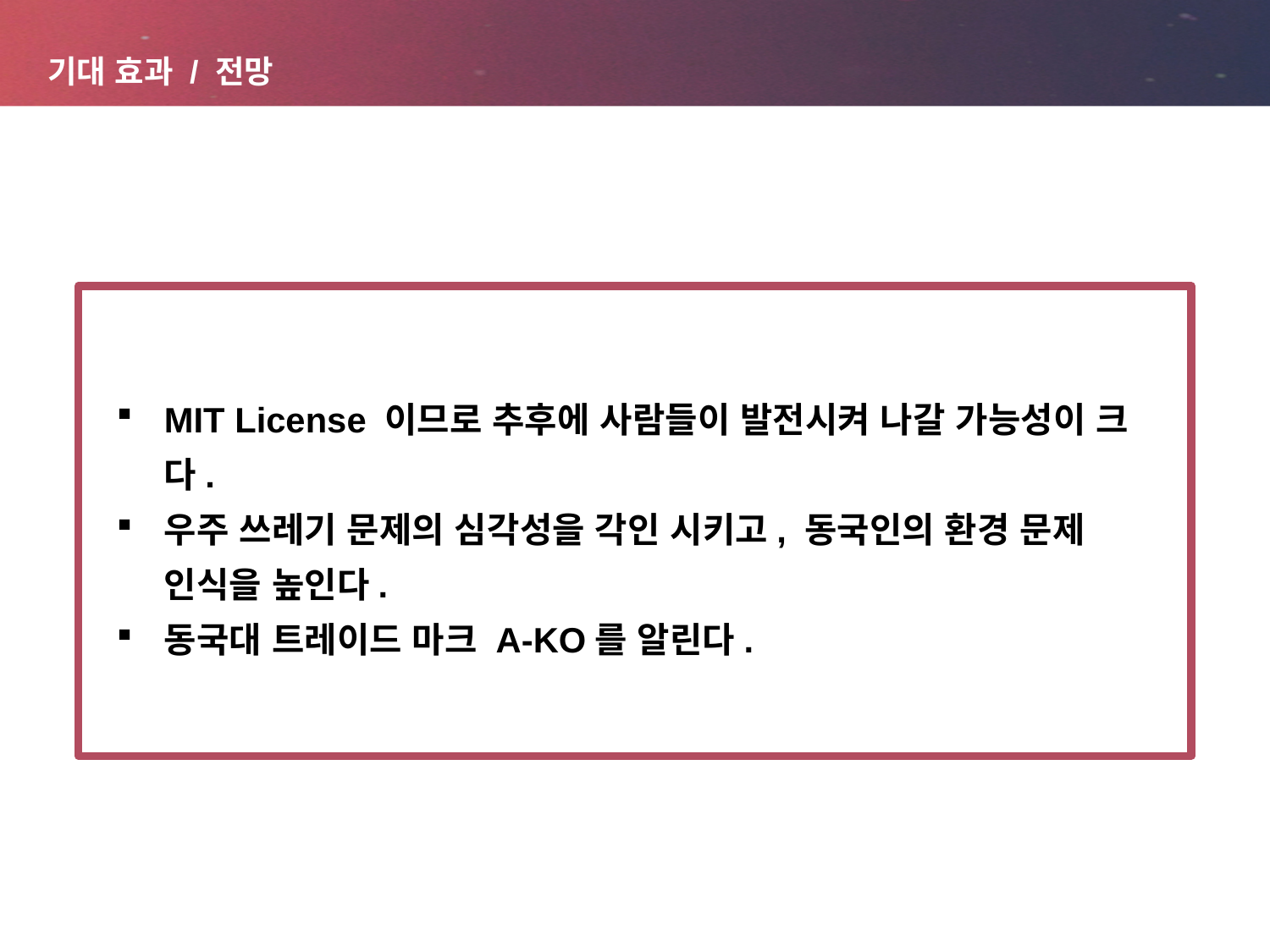

# 기대 효과 / 전망

MIT License 이므로 추후에 사람들이 발전시켜 나갈 가능성이 크다.
우주 쓰레기 문제의 심각성을 각인 시키고, 동국인의 환경 문제 인식을 높인다.
동국대 트레이드 마크 A-KO를 알린다.